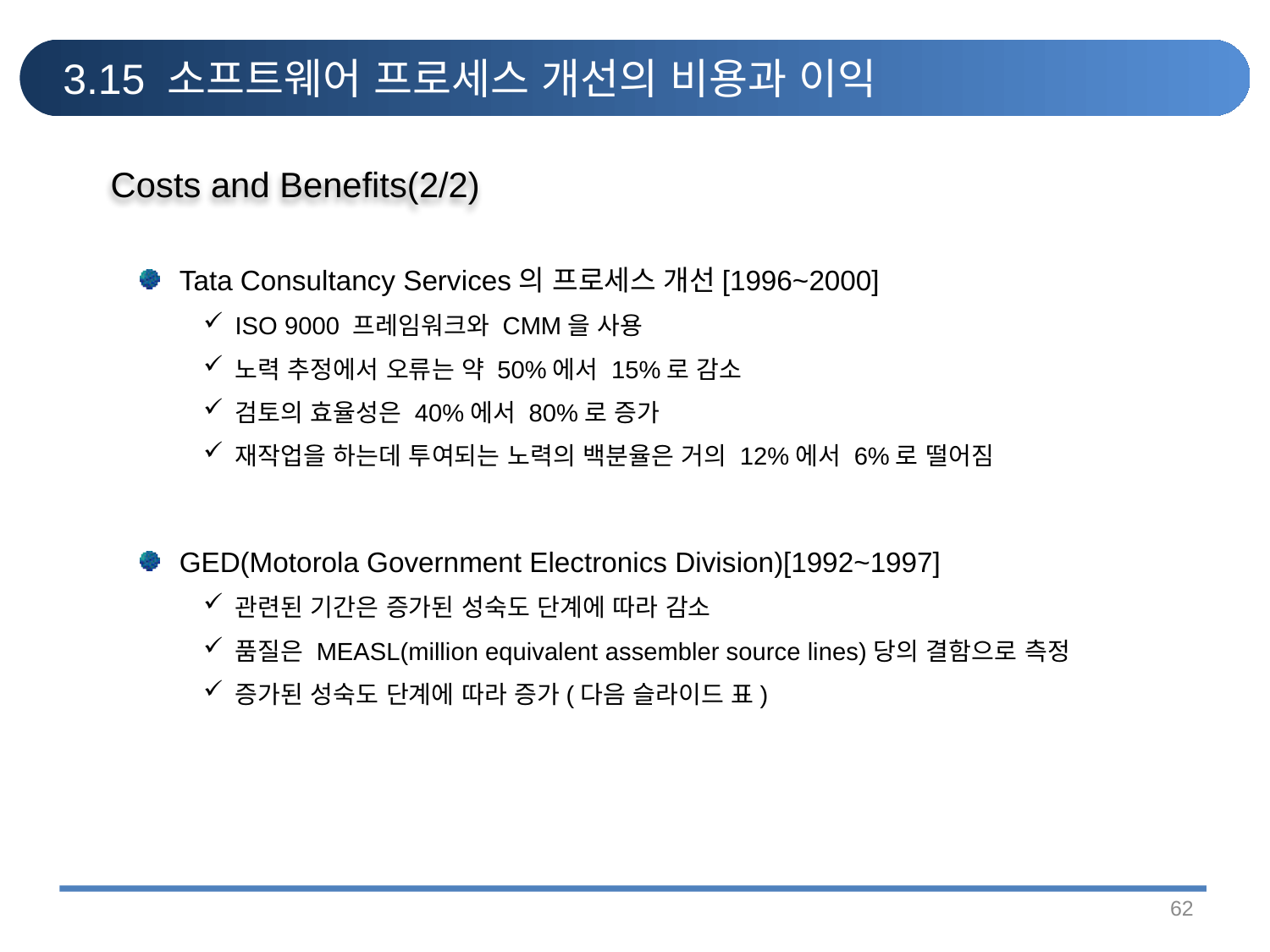

# 3.15 소프트웨어 프로세스 개선의 비용과 이익
Costs and Benefits(2/2)
Tata Consultancy Services의 프로세스 개선[1996~2000]
ISO 9000 프레임워크와 CMM을 사용
노력 추정에서 오류는 약 50%에서 15%로 감소
검토의 효율성은 40%에서 80%로 증가
재작업을 하는데 투여되는 노력의 백분율은 거의 12%에서 6%로 떨어짐

GED(Motorola Government Electronics Division)[1992~1997]
관련된 기간은 증가된 성숙도 단계에 따라 감소
품질은 MEASL(million equivalent assembler source lines)당의 결함으로 측정
증가된 성숙도 단계에 따라 증가(다음 슬라이드 표)
62